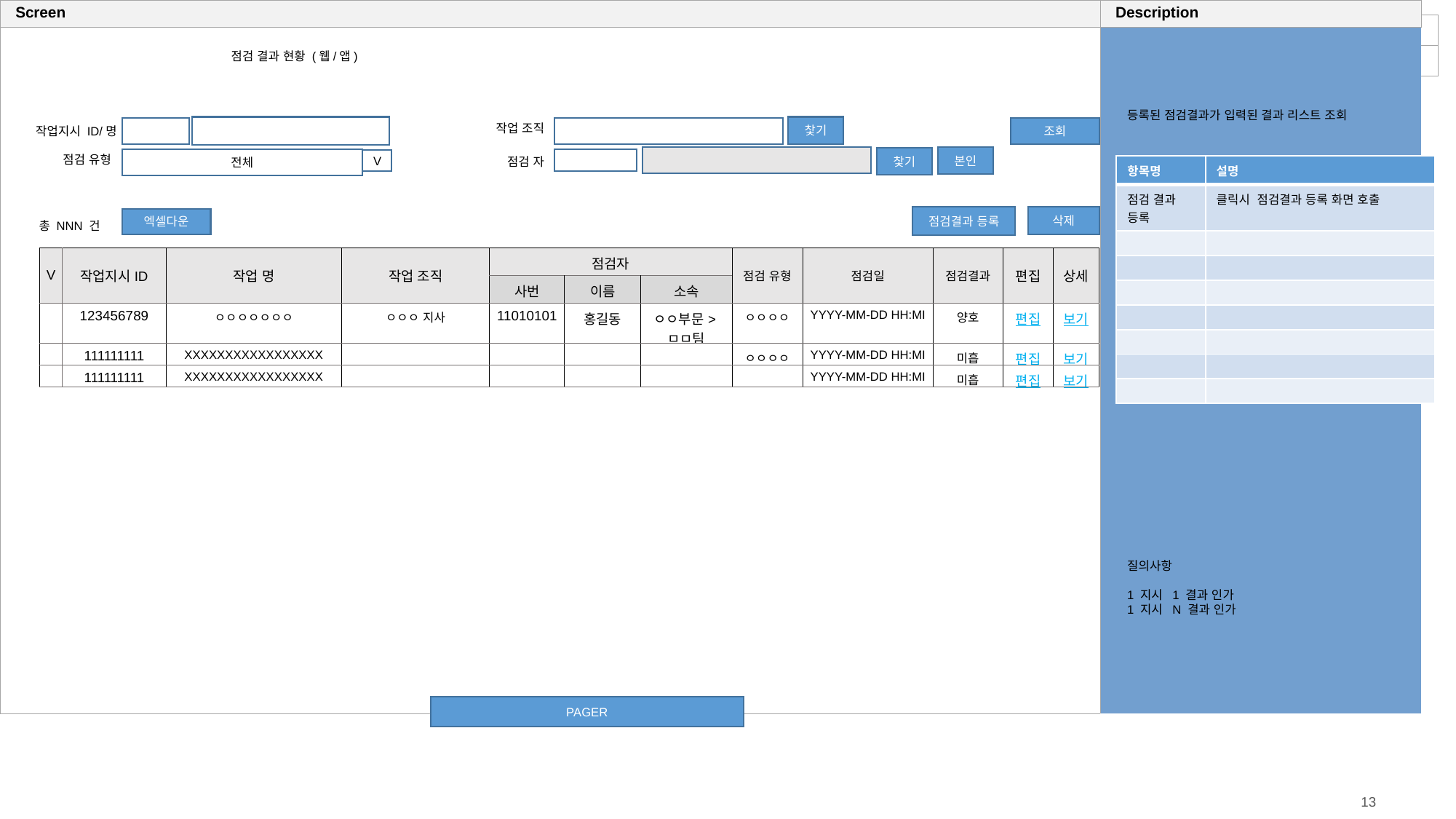

점검 결과 현황 (웹/앱)
등록된 점검결과가 입력된 결과 리스트 조회
작업 조직

찿기

조회
작업지시 ID/명
점검 유형

본인
찿기

점검 자

전체
V
| 항목명 | 설명 |
| --- | --- |
| 점검 결과 등록 | 클릭시 점검결과 등록 화면 호출 |
|  |  |
|  |  |
|  |  |
|  |  |
|  |  |
|  |  |
|  |  |
점검결과 등록
삭제
엑셀다운
총 NNN 건
| V | 작업지시ID | 작업 명 | 작업 조직 | 점검자 |  |  | 점검 유형 | 점검일 | 점검결과 | 편집 | 상세 |
| --- | --- | --- | --- | --- | --- | --- | --- | --- | --- | --- | --- |
|  |  |  |  | 사번 | 이름 | 소속 |  |  |  |  |  |
|  | 123456789 | ㅇㅇㅇㅇㅇㅇㅇ | ㅇㅇㅇ 지사 | 11010101 | 홍길동 | ㅇㅇ부문>ㅁㅁ팀 | ㅇㅇㅇㅇ | YYYY-MM-DD HH:MI | 양호 | 편집 | 보기 |
|  | 111111111 | XXXXXXXXXXXXXXXXX |  |  |  |  | ㅇㅇㅇㅇ | YYYY-MM-DD HH:MI | 미흡 | 편집 | 보기 |
|  | 111111111 | XXXXXXXXXXXXXXXXX |  |  |  |  |  | YYYY-MM-DD HH:MI | 미흡 | 편집 | 보기 |
질의사항

1 지시  1 결과 인가
1 지시  N 결과 인가

PAGER